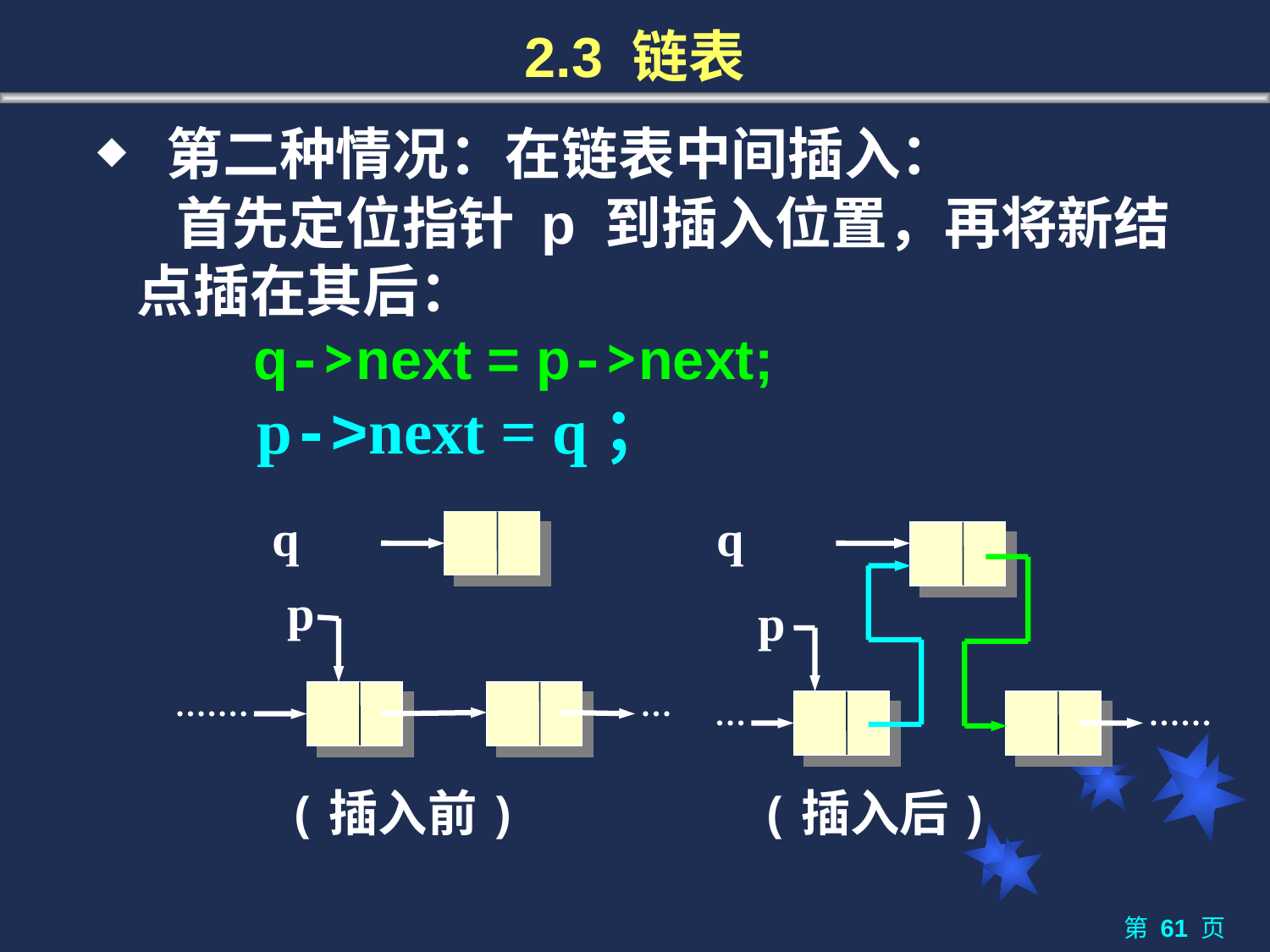

# 2.3 链表
 第二种情况：在链表中间插入：
	  首先定位指针 p 到插入位置，再将新结点插在其后：
          q->next = p->next;
	          p->next = q；
q

p

q

p

(插入前)
(插入后)
第 61 页